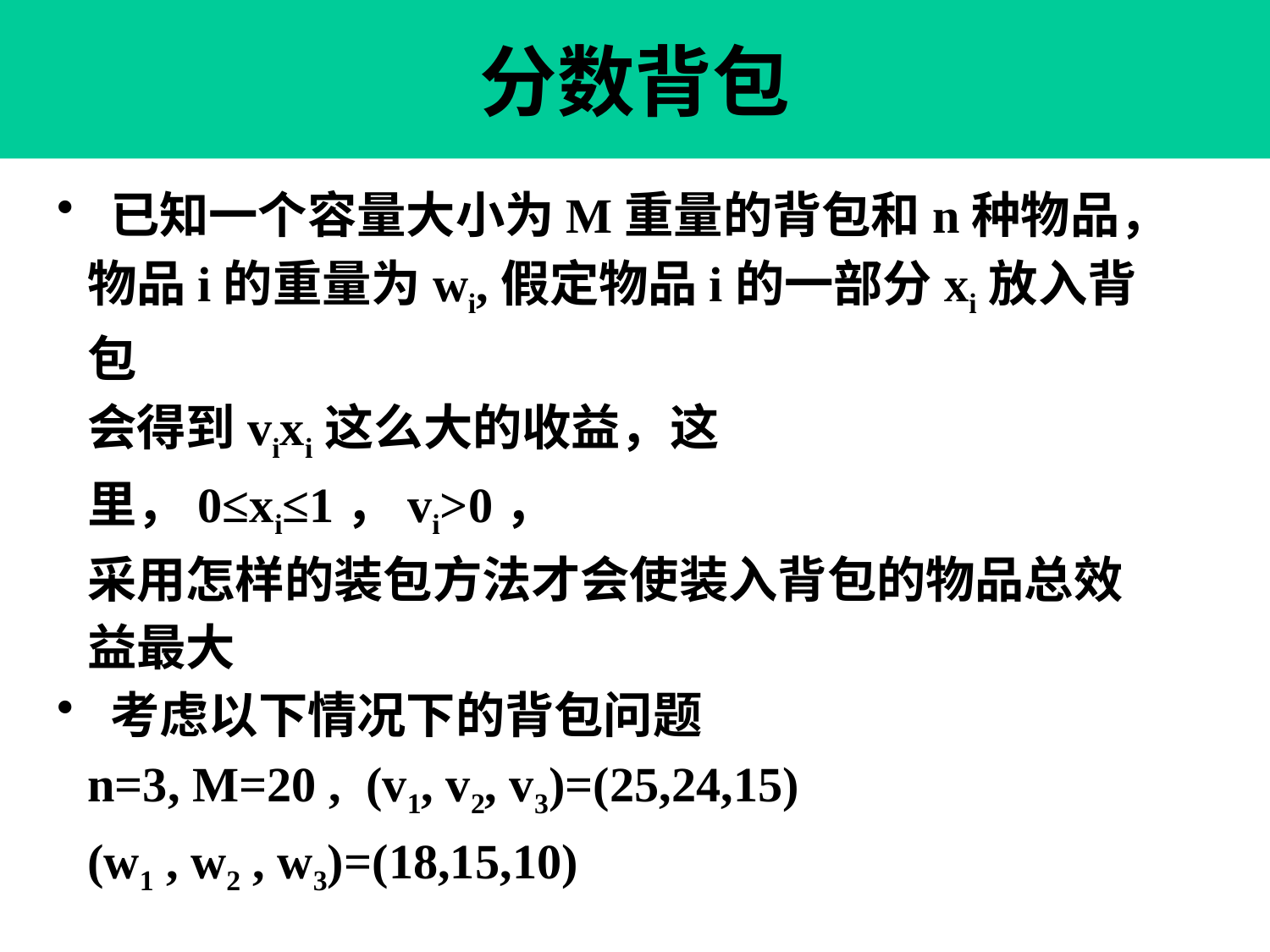

# 分数背包
 已知一个容量大小为M重量的背包和n种物品，
物品i的重量为wi,假定物品i的一部分xi放入背包
会得到vixi这么大的收益，这里，0≤xi≤1，vi>0，
采用怎样的装包方法才会使装入背包的物品总效
益最大
 考虑以下情况下的背包问题
n=3, M=20 ,  (v1, v2, v3)=(25,24,15)
(w1 , w2 , w3)=(18,15,10)